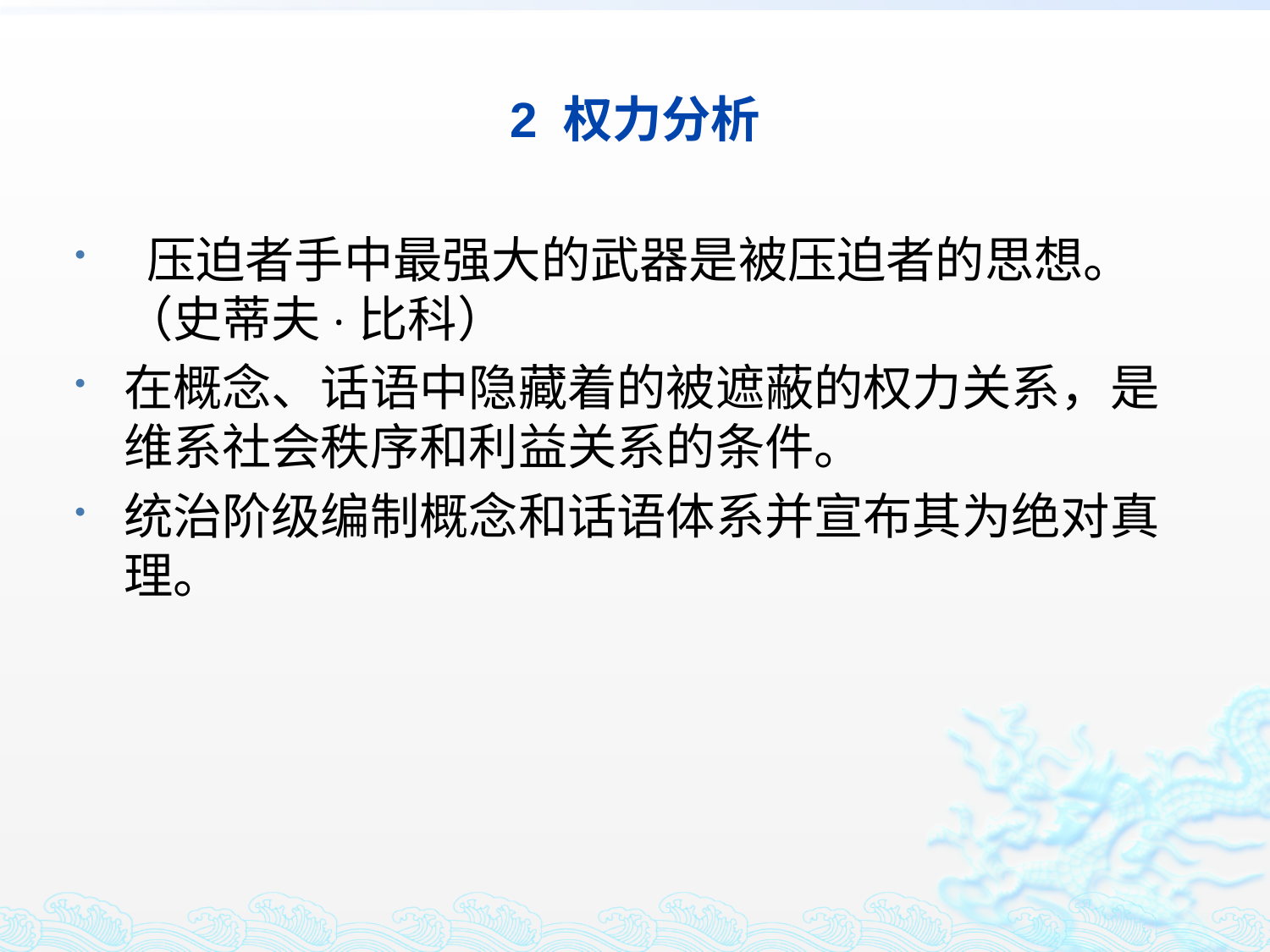

# 2 权力分析
 压迫者手中最强大的武器是被压迫者的思想。（史蒂夫·比科）
在概念、话语中隐藏着的被遮蔽的权力关系，是维系社会秩序和利益关系的条件。
统治阶级编制概念和话语体系并宣布其为绝对真理。